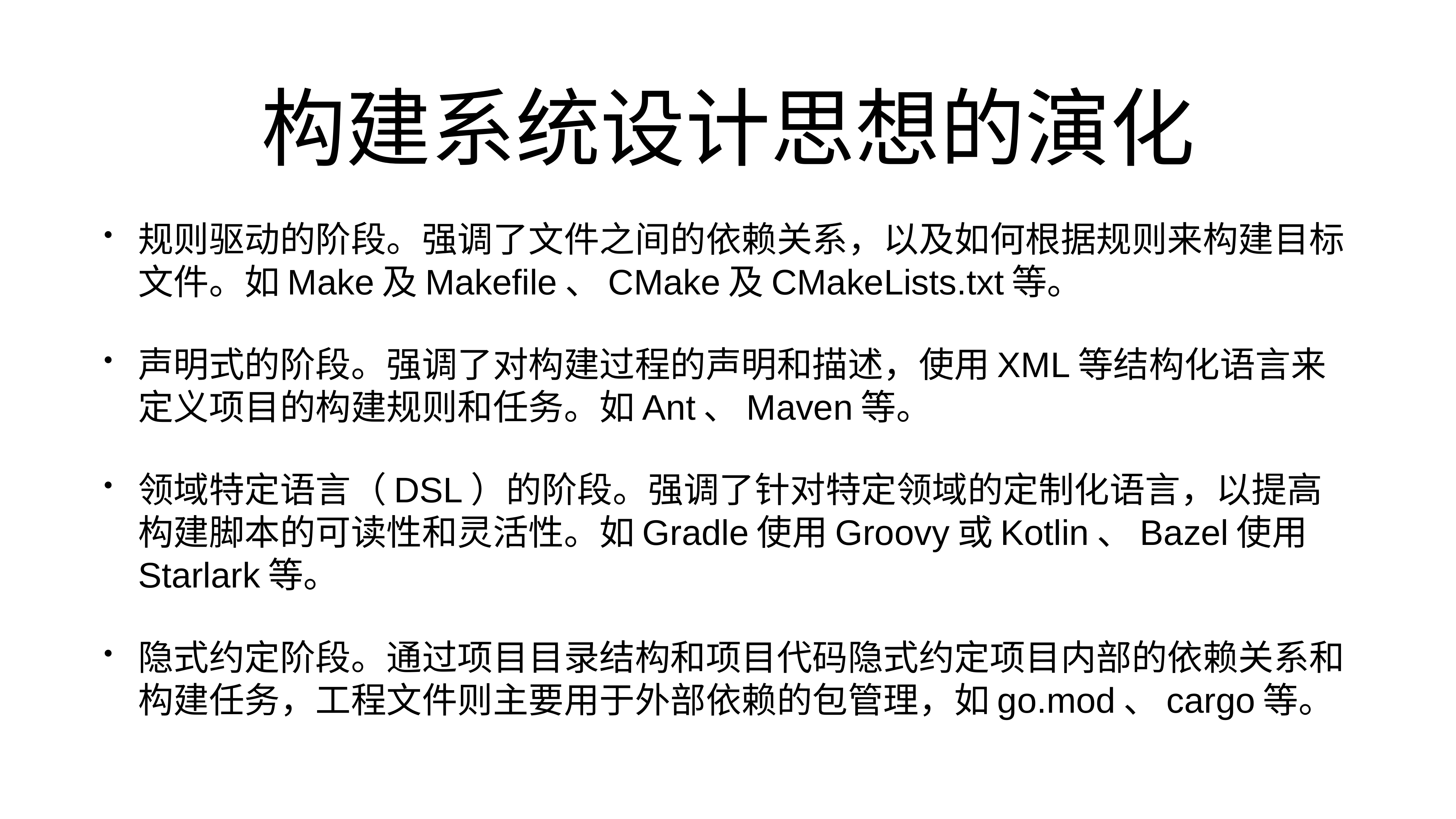

# 构建系统设计思想的演化
规则驱动的阶段。强调了文件之间的依赖关系，以及如何根据规则来构建目标文件。如Make及Makefile、CMake及CMakeLists.txt等。
声明式的阶段。强调了对构建过程的声明和描述，使用XML等结构化语言来定义项目的构建规则和任务。如Ant、Maven等。
领域特定语言（DSL）的阶段。强调了针对特定领域的定制化语言，以提高构建脚本的可读性和灵活性。如Gradle使用Groovy或Kotlin、Bazel使用Starlark等。
隐式约定阶段。通过项目目录结构和项目代码隐式约定项目内部的依赖关系和构建任务，工程文件则主要用于外部依赖的包管理，如go.mod、cargo等。